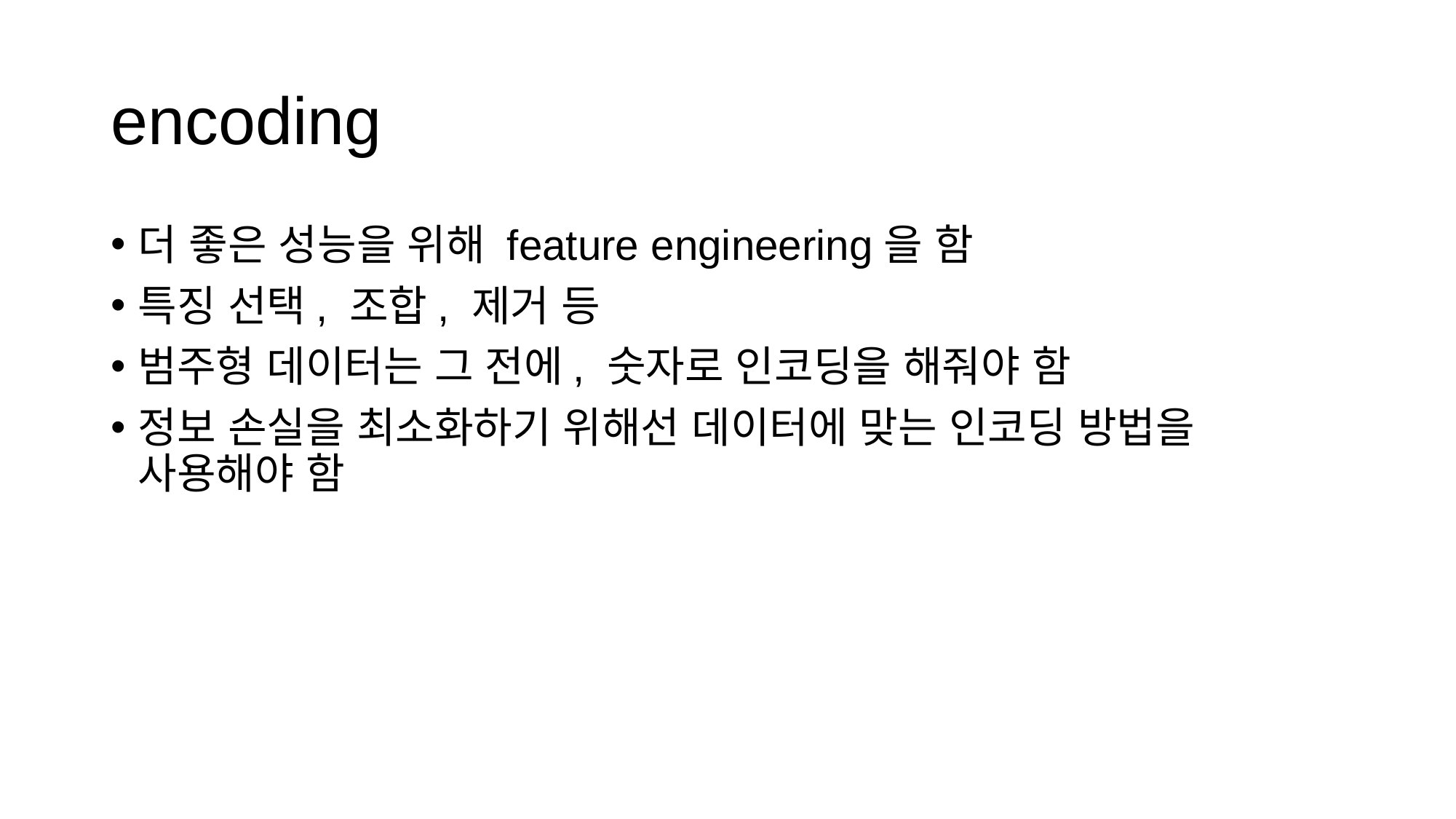

# encoding
더 좋은 성능을 위해 feature engineering을 함
특징 선택, 조합, 제거 등
범주형 데이터는 그 전에, 숫자로 인코딩을 해줘야 함
정보 손실을 최소화하기 위해선 데이터에 맞는 인코딩 방법을 사용해야 함